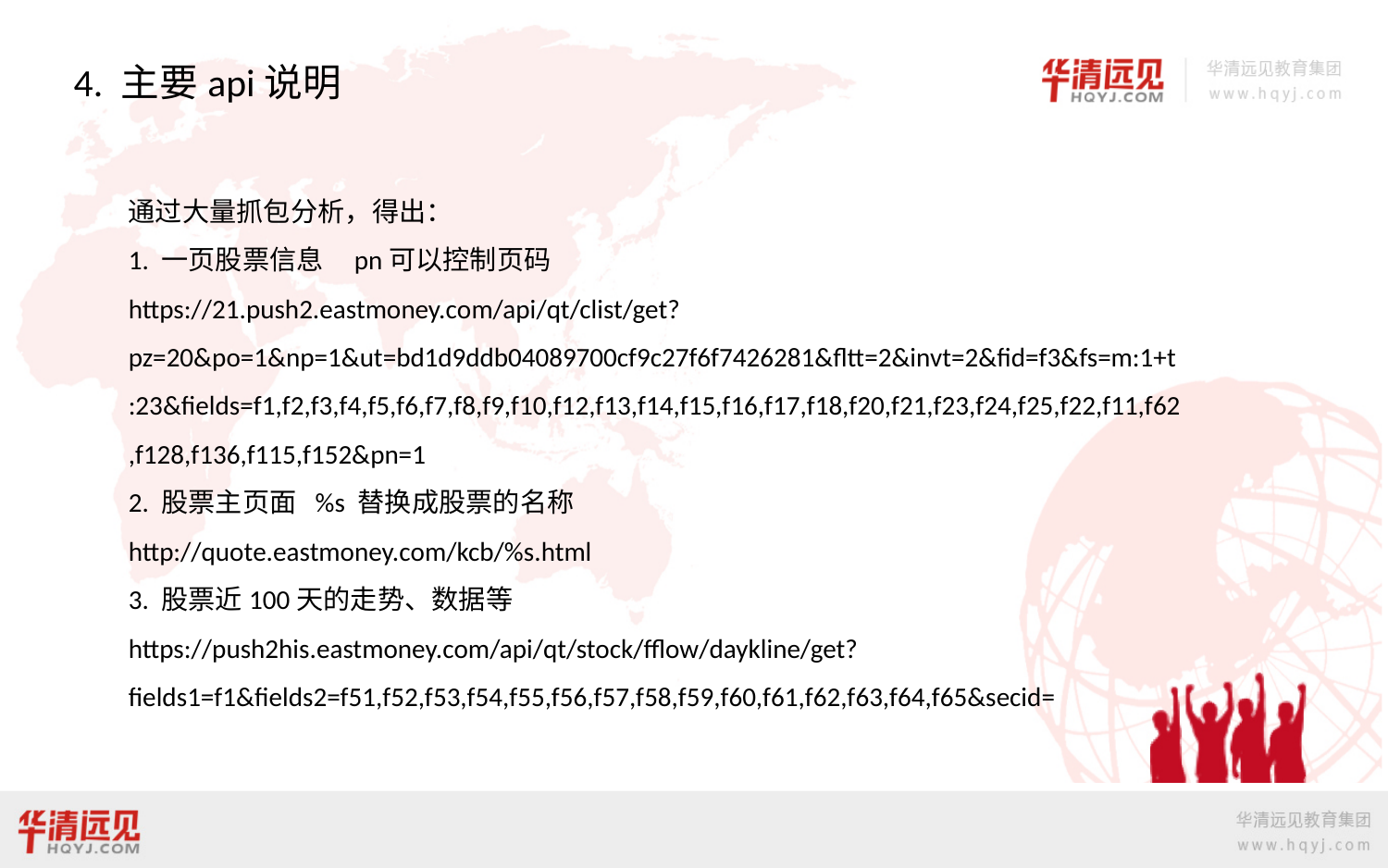

4. 主要api说明

通过大量抓包分析，得出：
1. 一页股票信息    pn可以控制页码
https://21.push2.eastmoney.com/api/qt/clist/get?pz=20&po=1&np=1&ut=bd1d9ddb04089700cf9c27f6f7426281&fltt=2&invt=2&fid=f3&fs=m:1+t:23&fields=f1,f2,f3,f4,f5,f6,f7,f8,f9,f10,f12,f13,f14,f15,f16,f17,f18,f20,f21,f23,f24,f25,f22,f11,f62,f128,f136,f115,f152&pn=1
2. 股票主页面  %s 替换成股票的名称
http://quote.eastmoney.com/kcb/%s.html
3. 股票近100天的走势、数据等
https://push2his.eastmoney.com/api/qt/stock/fflow/daykline/get?fields1=f1&fields2=f51,f52,f53,f54,f55,f56,f57,f58,f59,f60,f61,f62,f63,f64,f65&secid=